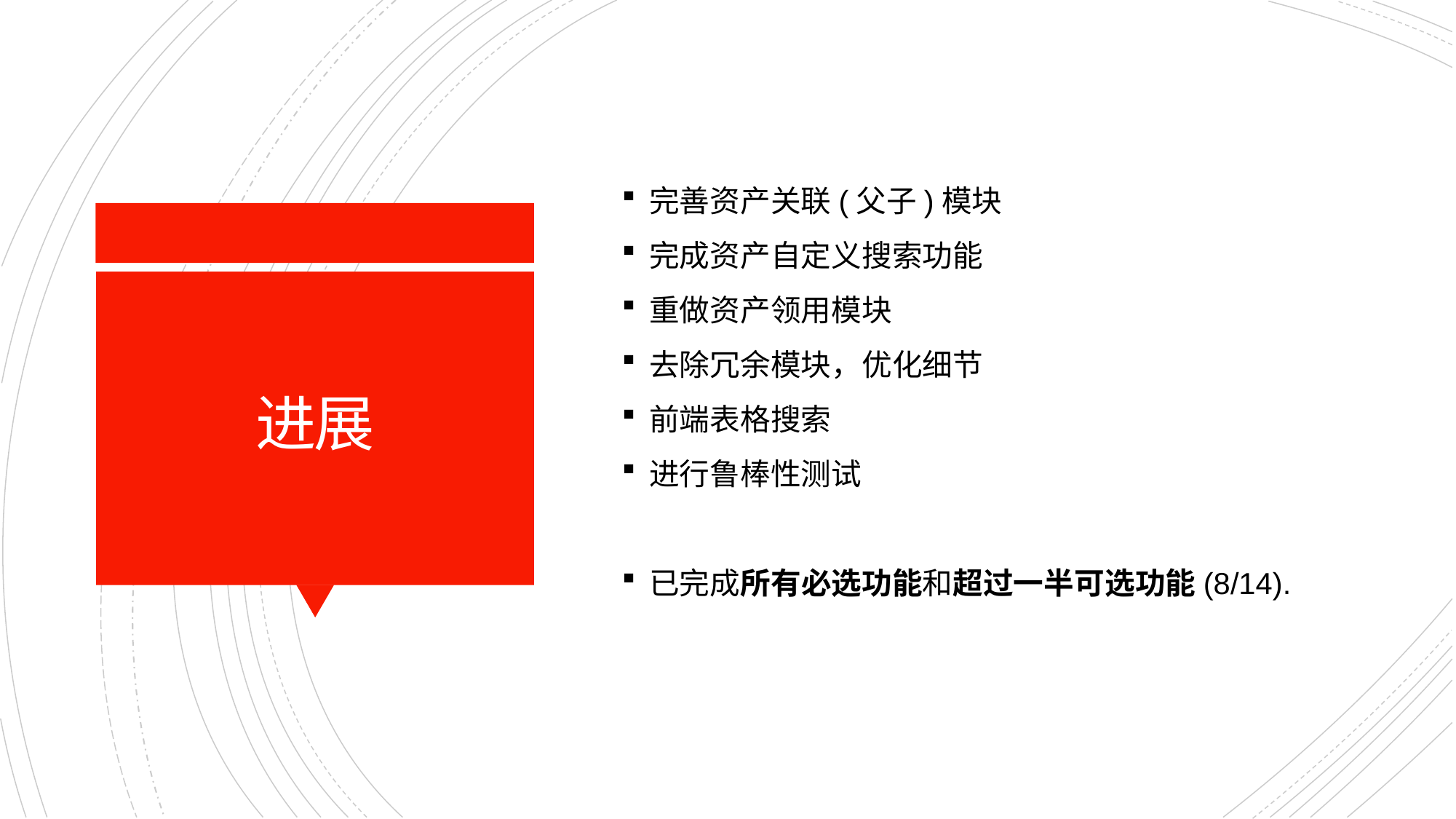

完善资产关联(父子)模块
完成资产自定义搜索功能
重做资产领用模块
去除冗余模块，优化细节
前端表格搜索
进行鲁棒性测试

已完成所有必选功能和超过一半可选功能(8/14).

# 进展